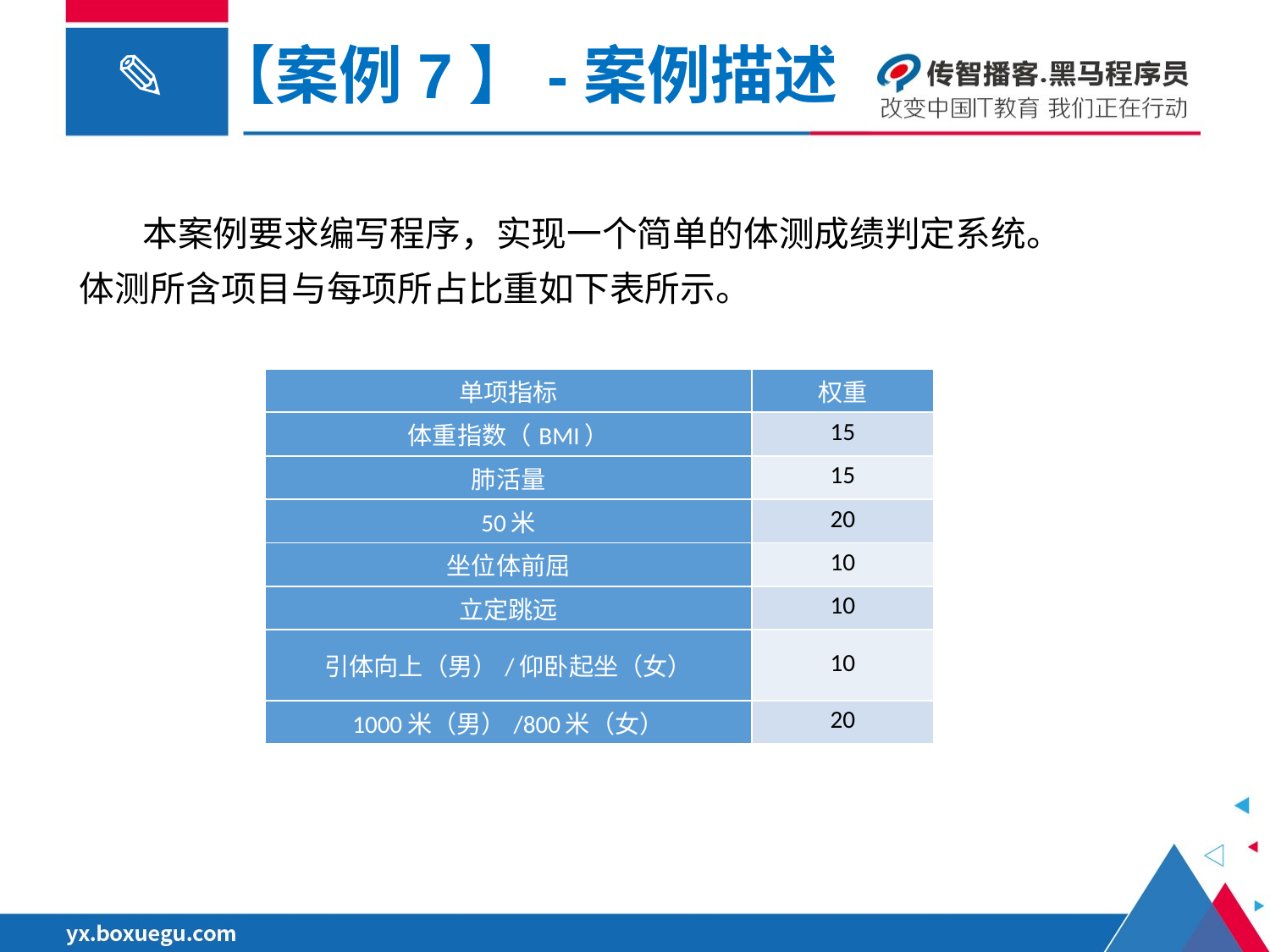

【案例7】-案例描述
       本案例要求编写程序，实现一个简单的体测成绩判定系统。
体测所含项目与每项所占比重如下表所示。
| 单项指标 | 权重 |
| --- | --- |
| 体重指数（BMI） | 15 |
| 肺活量 | 15 |
| 50米 | 20 |
| 坐位体前屈 | 10 |
| 立定跳远 | 10 |
| 引体向上（男）/仰卧起坐（女） | 10 |
| 1000米（男）/800米（女） | 20 |